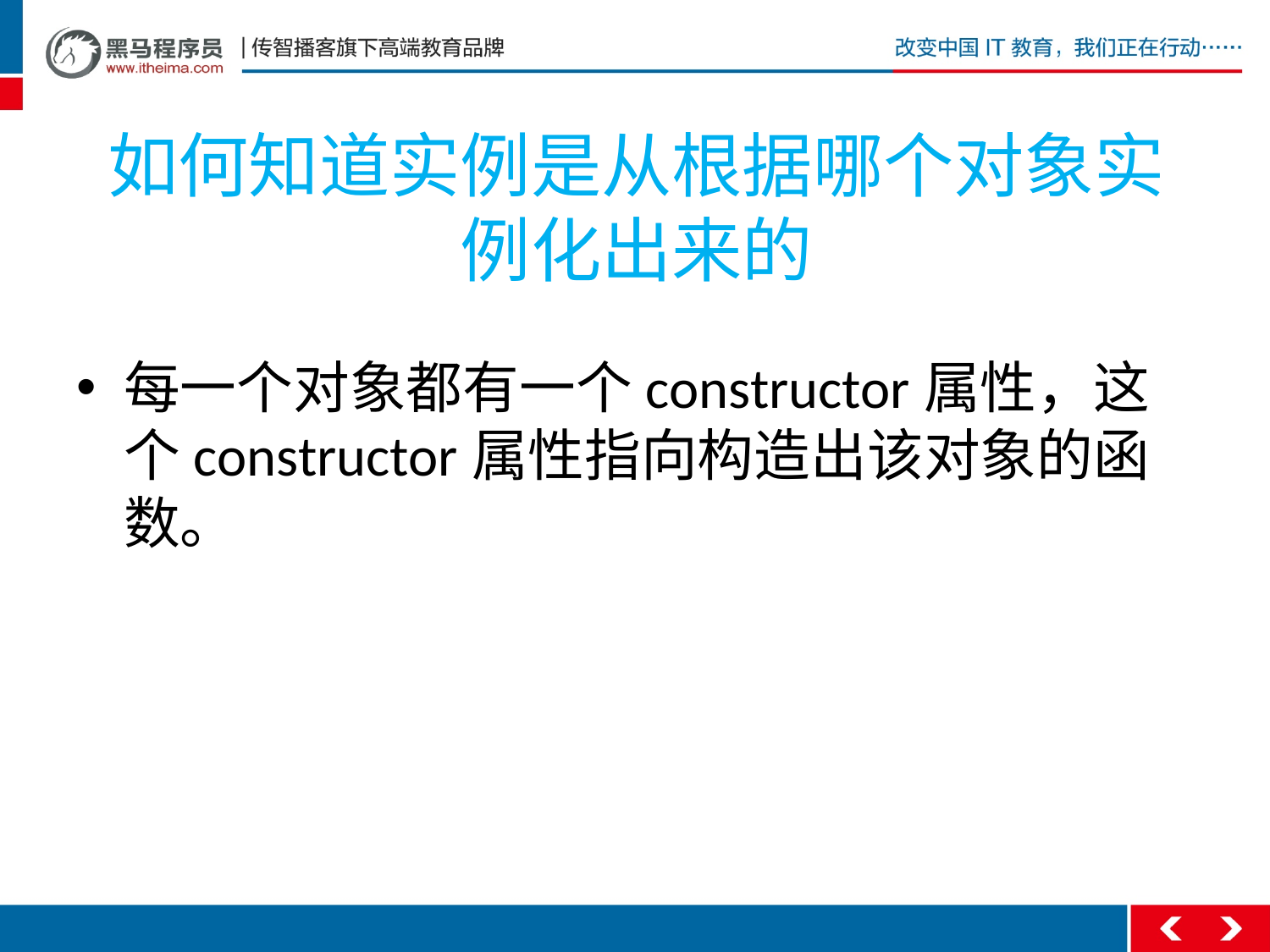

# 如何知道实例是从根据哪个对象实例化出来的
每一个对象都有一个constructor属性，这个constructor属性指向构造出该对象的函数。